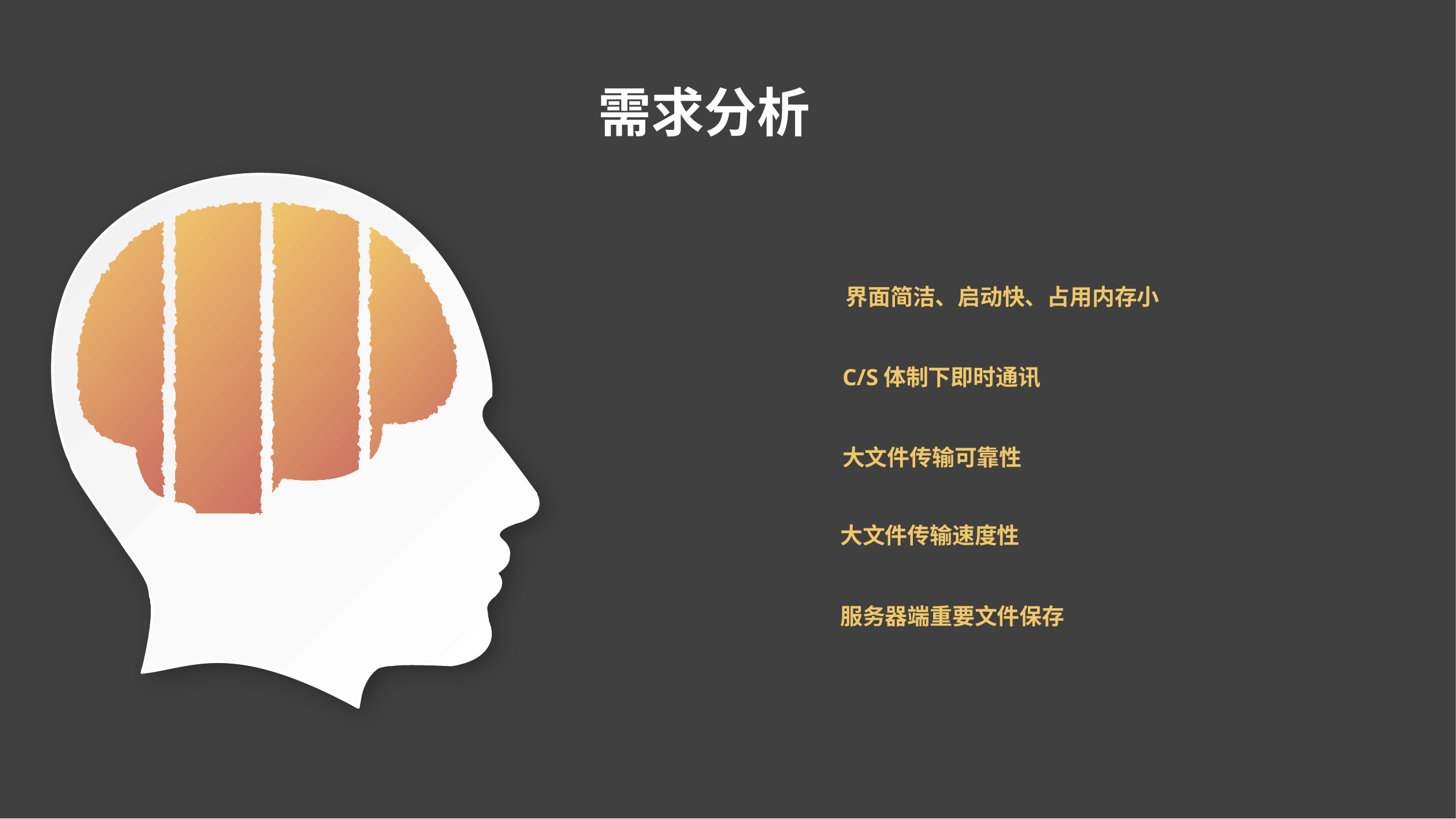

需求分析

界面简洁、启动快、占用内存小
C/S体制下即时通讯
大文件传输可靠性
大文件传输速度性
服务器端重要文件保存